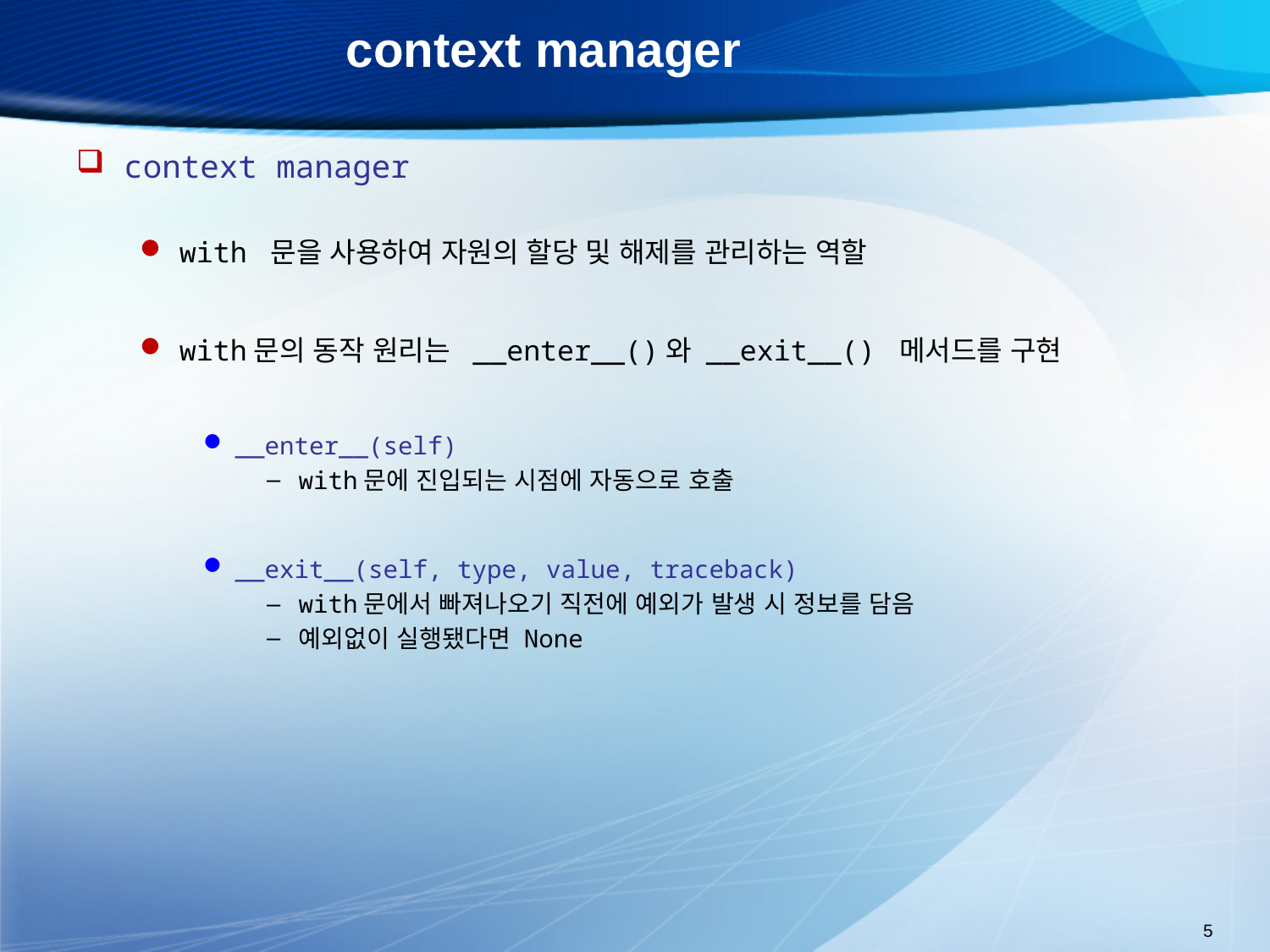

# context manager
context manager

with 문을 사용하여 자원의 할당 및 해제를 관리하는 역할

with문의 동작 원리는  __enter__()와 __exit__() 메서드를 구현

__enter__(self)
with문에 진입되는 시점에 자동으로 호출

__exit__(self, type, value, traceback)
with문에서 빠져나오기 직전에 예외가 발생 시 정보를 담음
예외없이 실행됐다면 None